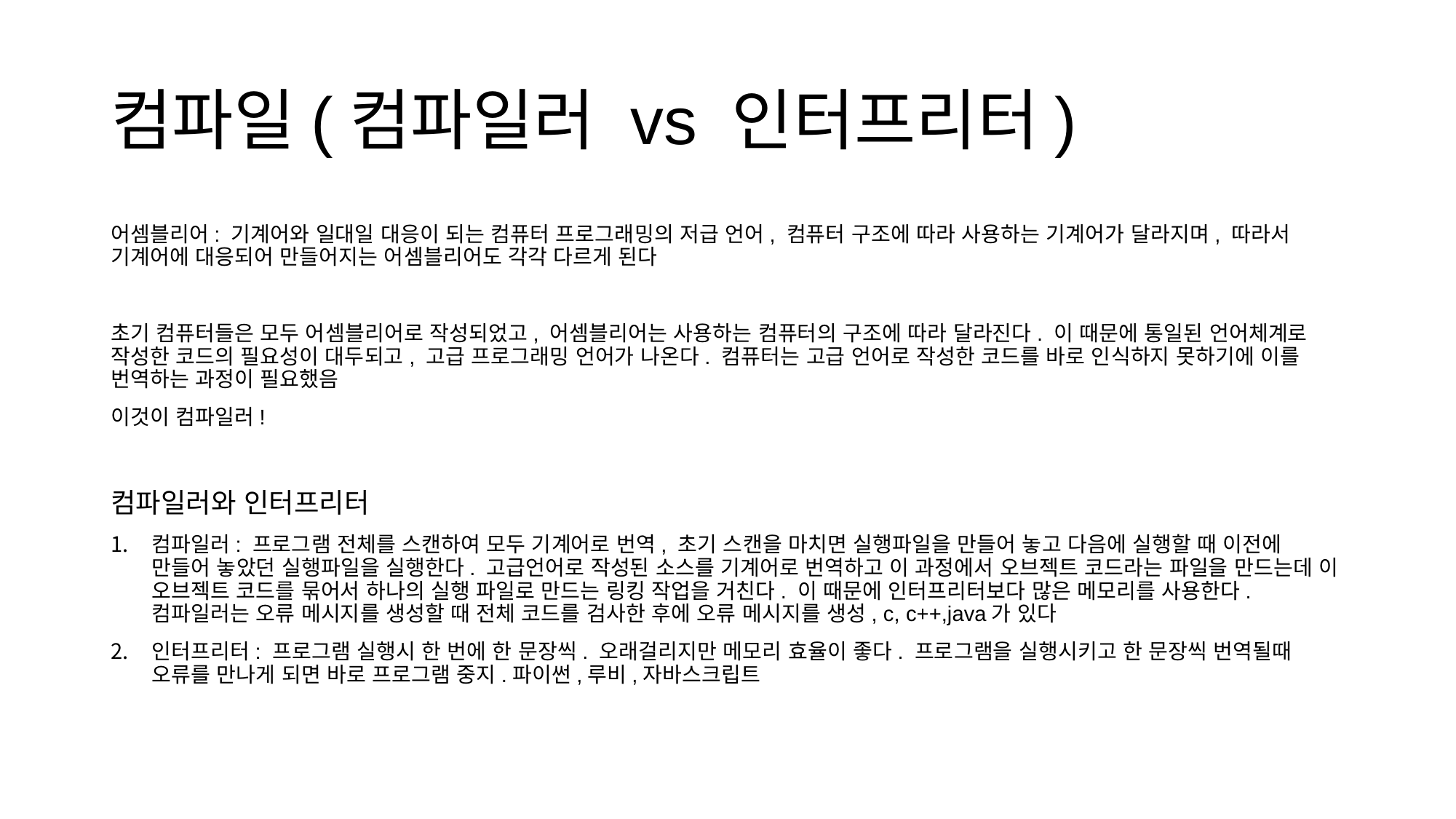

# 컴파일(컴파일러 vs 인터프리터)
어셈블리어: 기계어와 일대일 대응이 되는 컴퓨터 프로그래밍의 저급 언어, 컴퓨터 구조에 따라 사용하는 기계어가 달라지며, 따라서 기계어에 대응되어 만들어지는 어셈블리어도 각각 다르게 된다

초기 컴퓨터들은 모두 어셈블리어로 작성되었고, 어셈블리어는 사용하는 컴퓨터의 구조에 따라 달라진다. 이 때문에 통일된 언어체계로 작성한 코드의 필요성이 대두되고, 고급 프로그래밍 언어가 나온다. 컴퓨터는 고급 언어로 작성한 코드를 바로 인식하지 못하기에 이를 번역하는 과정이 필요했음
이것이 컴파일러!

컴파일러와 인터프리터
컴파일러: 프로그램 전체를 스캔하여 모두 기계어로 번역, 초기 스캔을 마치면 실행파일을 만들어 놓고 다음에 실행할 때 이전에 만들어 놓았던 실행파일을 실행한다. 고급언어로 작성된 소스를 기계어로 번역하고 이 과정에서 오브젝트 코드라는 파일을 만드는데 이 오브젝트 코드를 묶어서 하나의 실행 파일로 만드는 링킹 작업을 거친다. 이 때문에 인터프리터보다 많은 메모리를 사용한다. 컴파일러는 오류 메시지를 생성할 때 전체 코드를 검사한 후에 오류 메시지를 생성, c, c++,java가 있다
인터프리터: 프로그램 실행시 한 번에 한 문장씩. 오래걸리지만 메모리 효율이 좋다. 프로그램을 실행시키고 한 문장씩 번역될때 오류를 만나게 되면 바로 프로그램 중지.파이썬,루비,자바스크립트